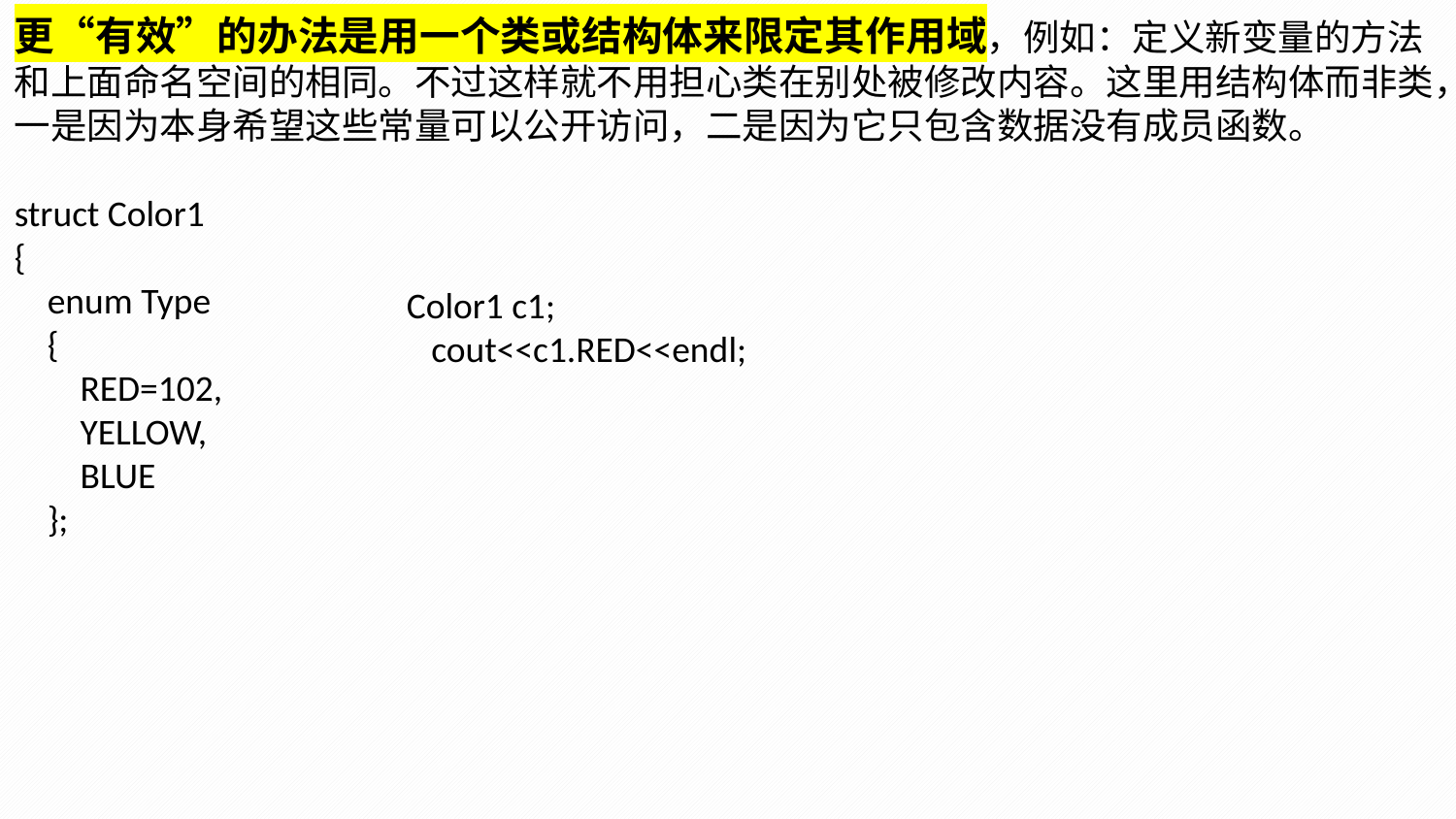

更“有效”的办法是用一个类或结构体来限定其作用域，例如：定义新变量的方法和上面命名空间的相同。不过这样就不用担心类在别处被修改内容。这里用结构体而非类，一是因为本身希望这些常量可以公开访问，二是因为它只包含数据没有成员函数。

struct Color1
{
    enum Type
    {
        RED=102,
        YELLOW,
        BLUE
    };
 Color1 c1;
    cout<<c1.RED<<endl;